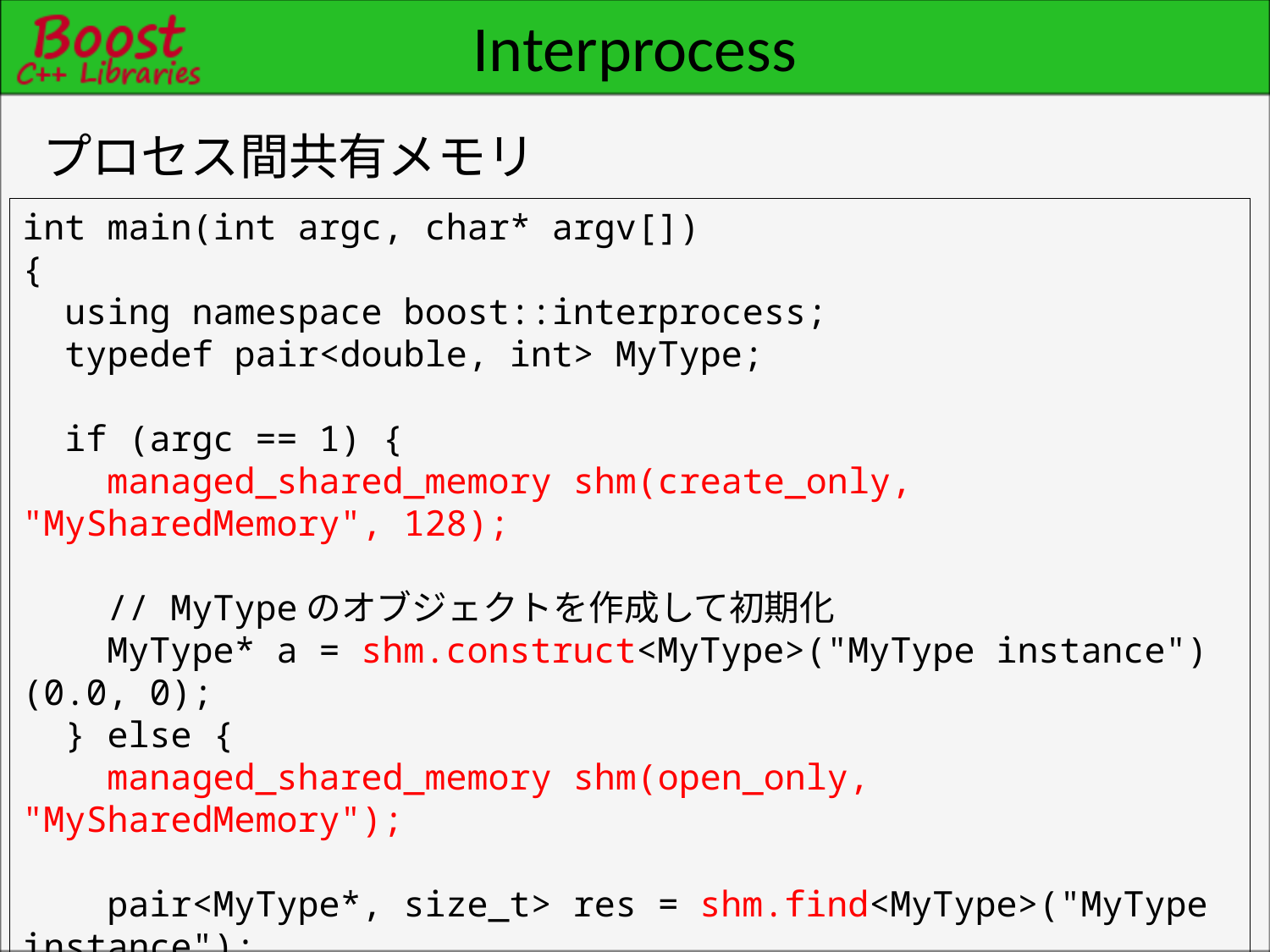

# Interprocess
プロセス間共有メモリ
int main(int argc, char* argv[])
{
  using namespace boost::interprocess;
  typedef pair<double, int> MyType;

  if (argc == 1) {
    managed_shared_memory shm(create_only, "MySharedMemory", 128);

    // MyTypeのオブジェクトを作成して初期化
    MyType* a = shm.construct<MyType>("MyType instance")(0.0, 0);
  } else {
    managed_shared_memory shm(open_only, "MySharedMemory");

    pair<MyType*, size_t> res = shm.find<MyType>("MyType instance");
    shm.destroy<MyType>("MyType instance");
  }
}